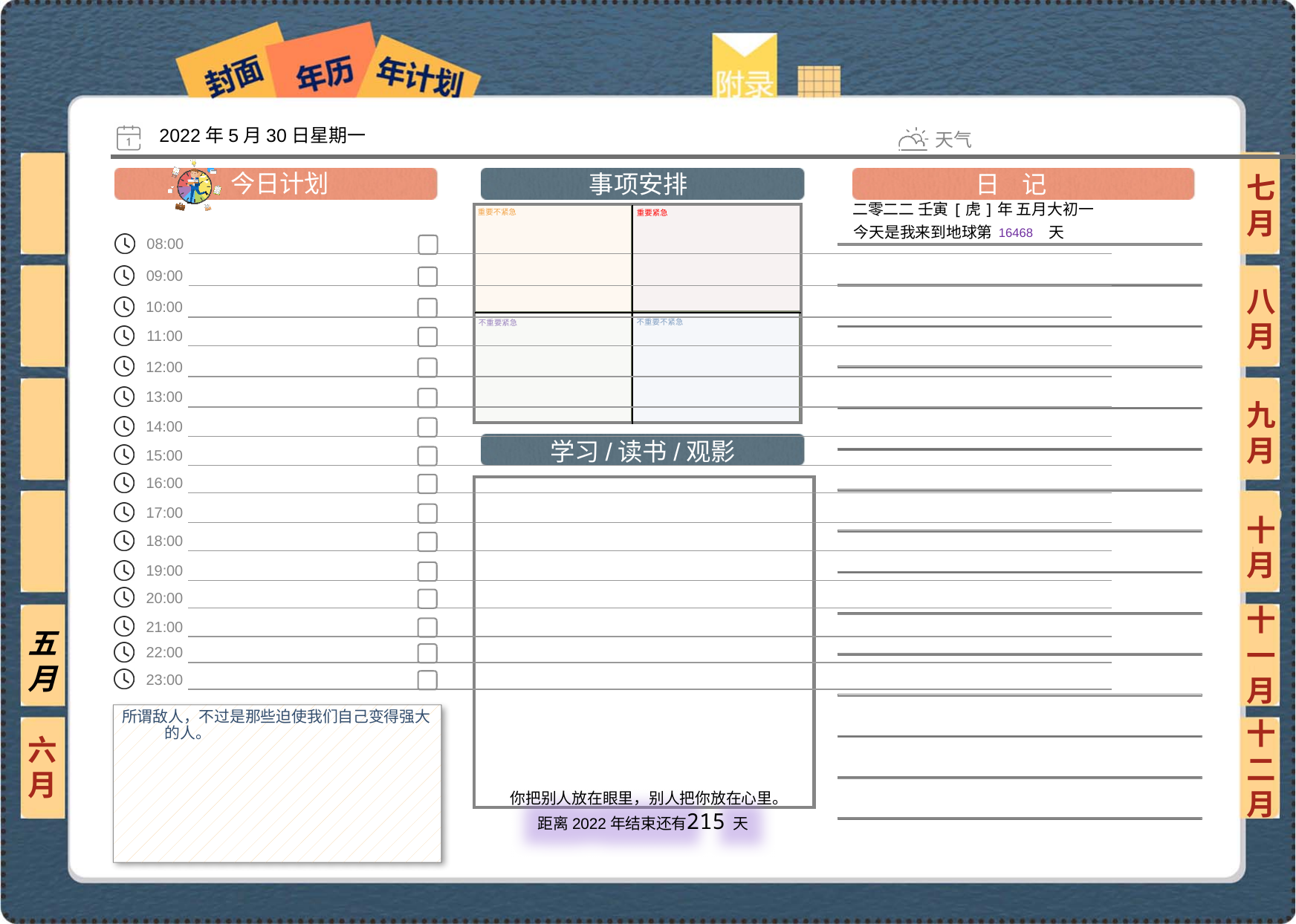

2022年5月30日星期一
七月
二零二二 壬寅[虎]年 五月大初一
16468
八月
九月
十月
十一月
五月
所谓敌人，不过是那些迫使我们自己变得强大的人。

六月
十二月
215
 你把别人放在眼里，别人把你放在心里。